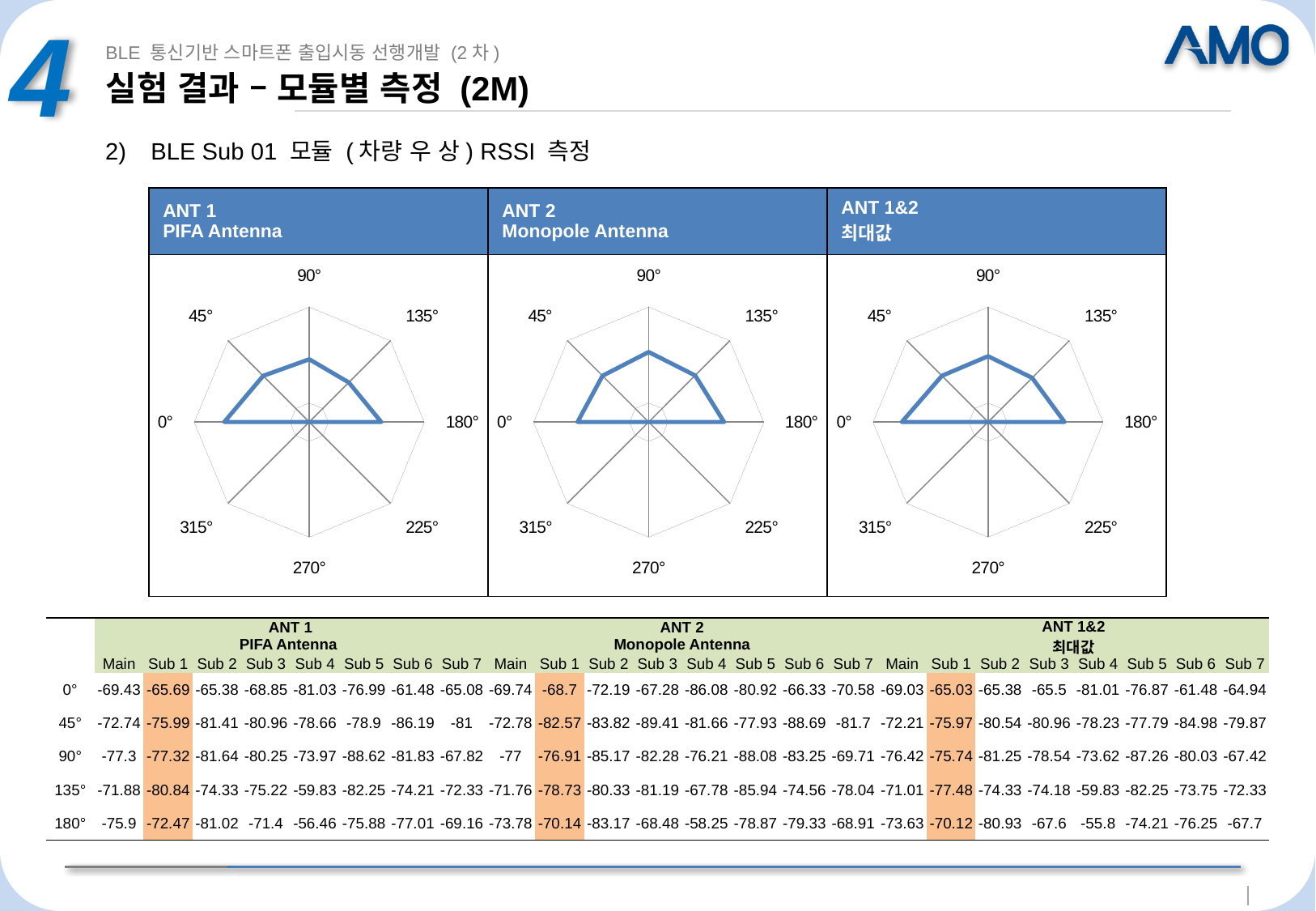

4
BLE 통신기반 스마트폰 출입시동 선행개발 (2차)
# 실험 결과 – 모듈별 측정 (2M)
BLE Sub 01 모듈 (차량 우 상) RSSI 측정
| ANT 1 PIFA Antenna | ANT 2 Monopole Antenna | ANT 1&2 최대값 |
| --- | --- | --- |
|  |  |  |

### Chart

| Category |  |
|---|---|
| 90° | -77.32 |
| 135° | -80.84 |
| 180° | -72.47 |
| 225° | -110.0 |
| 270° | -110.0 |
| 315° | -110.0 |
| 0° | -65.69 |
| 45° | -75.99 |

### Chart

| Category |  |
|---|---|
| 90° | -73.53 |
| 135° | -75.69 |
| 180° | -70.67 |
| 225° | -110.0 |
| 270° | -110.0 |
| 315° | -110.0 |
| 0° | -72.92 |
| 45° | -75.97 |

### Chart

| Category |  |
|---|---|
| 90° | -75.74 |
| 135° | -77.48 |
| 180° | -70.12 |
| 225° | -110.0 |
| 270° | -110.0 |
| 315° | -110.0 |
| 0° | -65.03 |
| 45° | -75.97 |
|  | ANT 1 PIFA Antenna |  |  |  |  |  |  |  | ANT 2 Monopole Antenna |  |  |  |  |  |  |  | ANT 1&2 최대값 |  |  |  |  |  |  |  |
| --- | --- | --- | --- | --- | --- | --- | --- | --- | --- | --- | --- | --- | --- | --- | --- | --- | --- | --- | --- | --- | --- | --- | --- | --- |
|  | Main | Sub 1 | Sub 2 | Sub 3 | Sub 4 | Sub 5 | Sub 6 | Sub 7 | Main | Sub 1 | Sub 2 | Sub 3 | Sub 4 | Sub 5 | Sub 6 | Sub 7 | Main | Sub 1 | Sub 2 | Sub 3 | Sub 4 | Sub 5 | Sub 6 | Sub 7 |
| 0° | -69.43 | -65.69 | -65.38 | -68.85 | -81.03 | -76.99 | -61.48 | -65.08 | -69.74 | -68.7 | -72.19 | -67.28 | -86.08 | -80.92 | -66.33 | -70.58 | -69.03 | -65.03 | -65.38 | -65.5 | -81.01 | -76.87 | -61.48 | -64.94 |
| 45° | -72.74 | -75.99 | -81.41 | -80.96 | -78.66 | -78.9 | -86.19 | -81 | -72.78 | -82.57 | -83.82 | -89.41 | -81.66 | -77.93 | -88.69 | -81.7 | -72.21 | -75.97 | -80.54 | -80.96 | -78.23 | -77.79 | -84.98 | -79.87 |
| 90° | -77.3 | -77.32 | -81.64 | -80.25 | -73.97 | -88.62 | -81.83 | -67.82 | -77 | -76.91 | -85.17 | -82.28 | -76.21 | -88.08 | -83.25 | -69.71 | -76.42 | -75.74 | -81.25 | -78.54 | -73.62 | -87.26 | -80.03 | -67.42 |
| 135° | -71.88 | -80.84 | -74.33 | -75.22 | -59.83 | -82.25 | -74.21 | -72.33 | -71.76 | -78.73 | -80.33 | -81.19 | -67.78 | -85.94 | -74.56 | -78.04 | -71.01 | -77.48 | -74.33 | -74.18 | -59.83 | -82.25 | -73.75 | -72.33 |
| 180° | -75.9 | -72.47 | -81.02 | -71.4 | -56.46 | -75.88 | -77.01 | -69.16 | -73.78 | -70.14 | -83.17 | -68.48 | -58.25 | -78.87 | -79.33 | -68.91 | -73.63 | -70.12 | -80.93 | -67.6 | -55.8 | -74.21 | -76.25 | -67.7 |